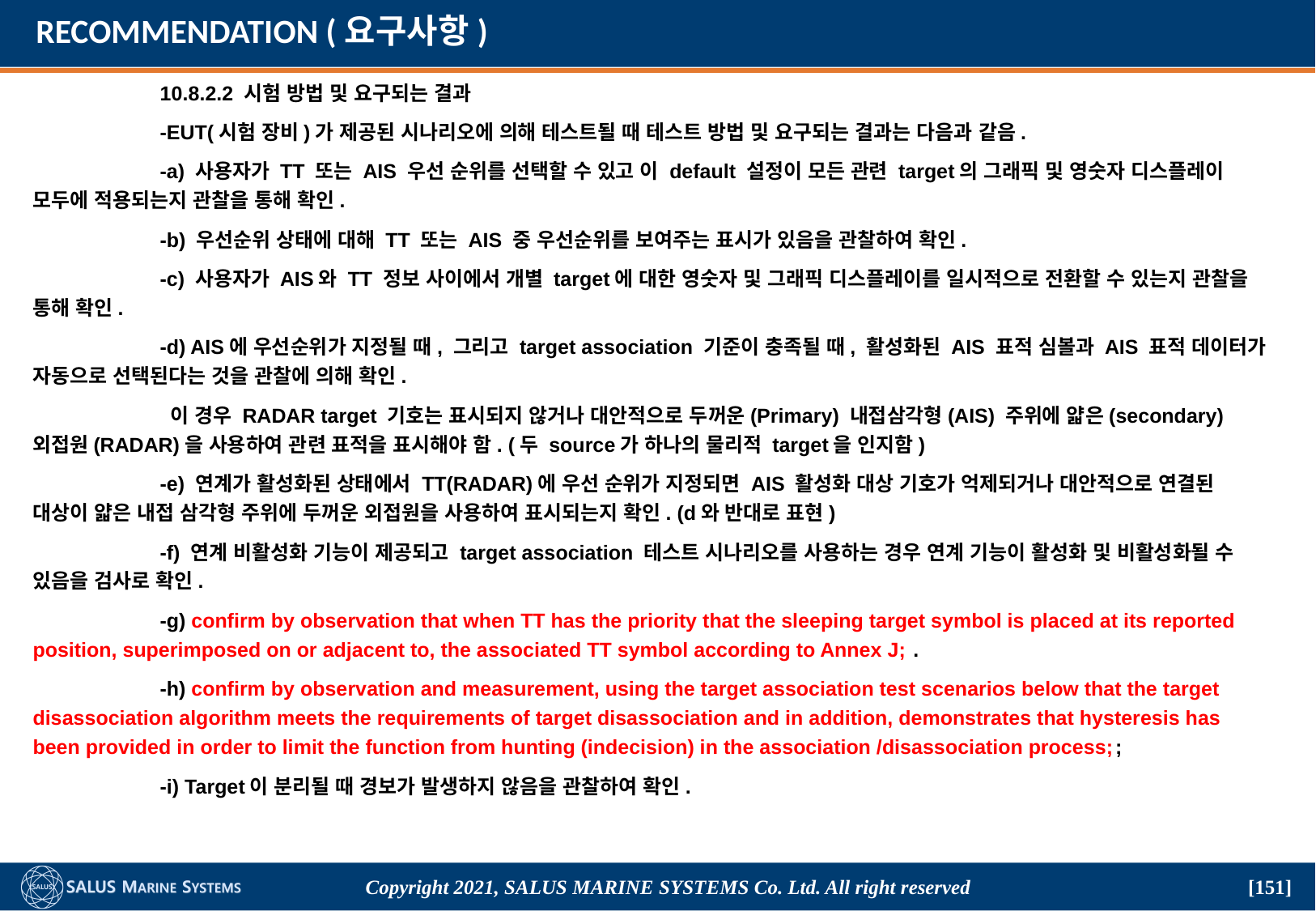

# RECOMMENDATION (요구사항)
	 10.8.2.2 시험 방법 및 요구되는 결과
	 -EUT(시험 장비)가 제공된 시나리오에 의해 테스트될 때 테스트 방법 및 요구되는 결과는 다음과 같음.
	 -a) 사용자가 TT 또는 AIS 우선 순위를 선택할 수 있고 이 default 설정이 모든 관련 target의 그래픽 및 영숫자 디스플레이 모두에 적용되는지 관찰을 통해 확인.
	 -b) 우선순위 상태에 대해 TT 또는 AIS 중 우선순위를 보여주는 표시가 있음을 관찰하여 확인.
	 -c) 사용자가 AIS와 TT 정보 사이에서 개별 target에 대한 영숫자 및 그래픽 디스플레이를 일시적으로 전환할 수 있는지 관찰을 통해 확인.
	 -d) AIS에 우선순위가 지정될 때, 그리고 target association 기준이 충족될 때, 활성화된 AIS 표적 심볼과 AIS 표적 데이터가 자동으로 선택된다는 것을 관찰에 의해 확인.
	  이 경우 RADAR target 기호는 표시되지 않거나 대안적으로 두꺼운(Primary) 내접삼각형(AIS) 주위에 얇은(secondary) 외접원(RADAR)을 사용하여 관련 표적을 표시해야 함. (두 source가 하나의 물리적 target을 인지함)
	 -e) 연계가 활성화된 상태에서 TT(RADAR)에 우선 순위가 지정되면 AIS 활성화 대상 기호가 억제되거나 대안적으로 연결된 대상이 얇은 내접 삼각형 주위에 두꺼운 외접원을 사용하여 표시되는지 확인. (d와 반대로 표현)
	 -f) 연계 비활성화 기능이 제공되고 target association 테스트 시나리오를 사용하는 경우 연계 기능이 활성화 및 비활성화될 수 있음을 검사로 확인.
	 -g) confirm by observation that when TT has the priority that the sleeping target symbol is placed at its reported position, superimposed on or adjacent to, the associated TT symbol according to Annex J; .
	 -h) confirm by observation and measurement, using the target association test scenarios below that the target disassociation algorithm meets the requirements of target disassociation and in addition, demonstrates that hysteresis has been provided in order to limit the function from hunting (indecision) in the association /disassociation process;;
	 -i) Target이 분리될 때 경보가 발생하지 않음을 관찰하여 확인.

Copyright 2021, SALUS Marine Systems Co. Ltd. All right reserved
[151]